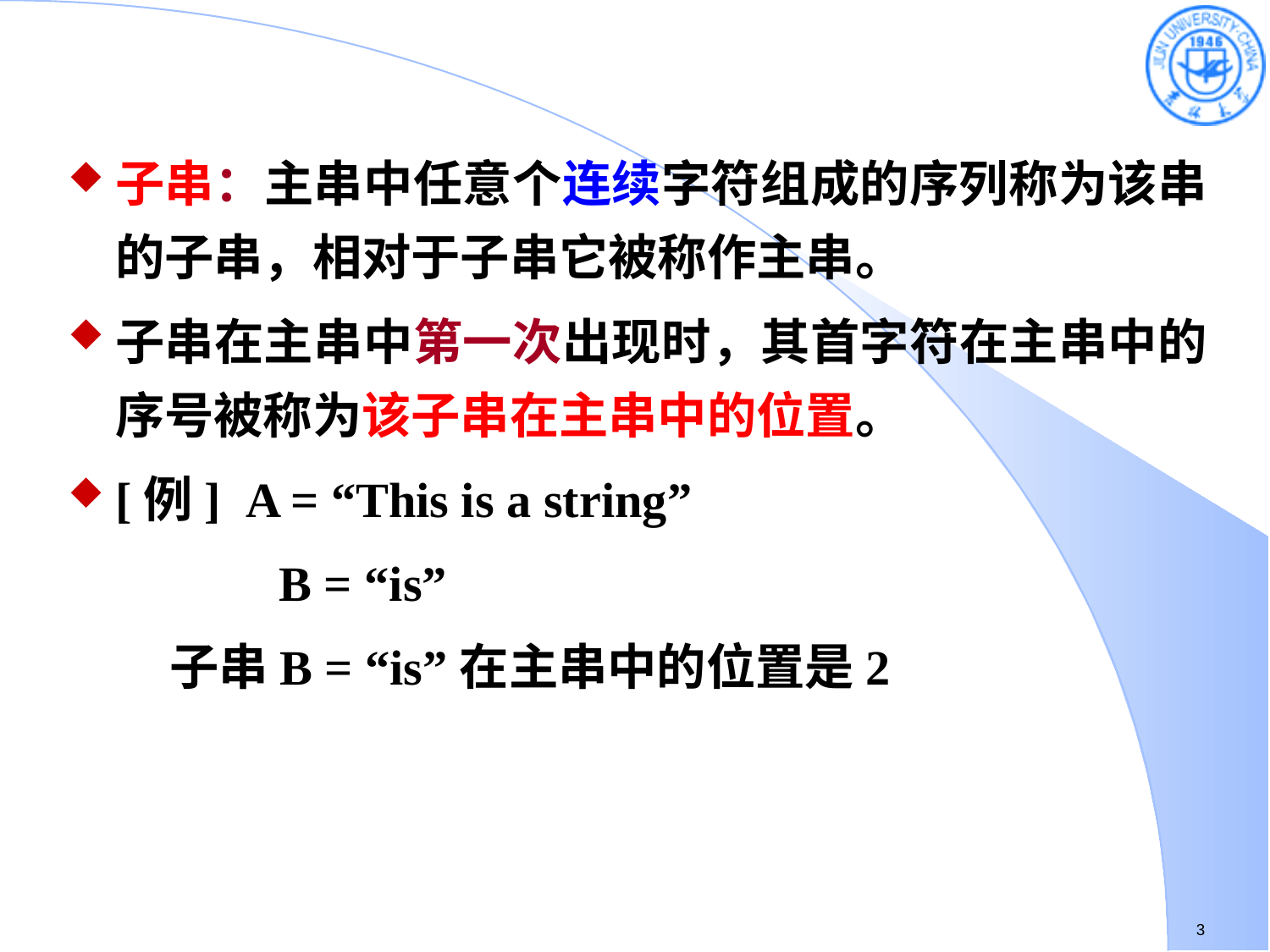

子串：主串中任意个连续字符组成的序列称为该串的子串，相对于子串它被称作主串。
子串在主串中第一次出现时，其首字符在主串中的序号被称为该子串在主串中的位置。
[例]  A = “This is a string”
		   B = “is”
        子串B = “is”在主串中的位置是2